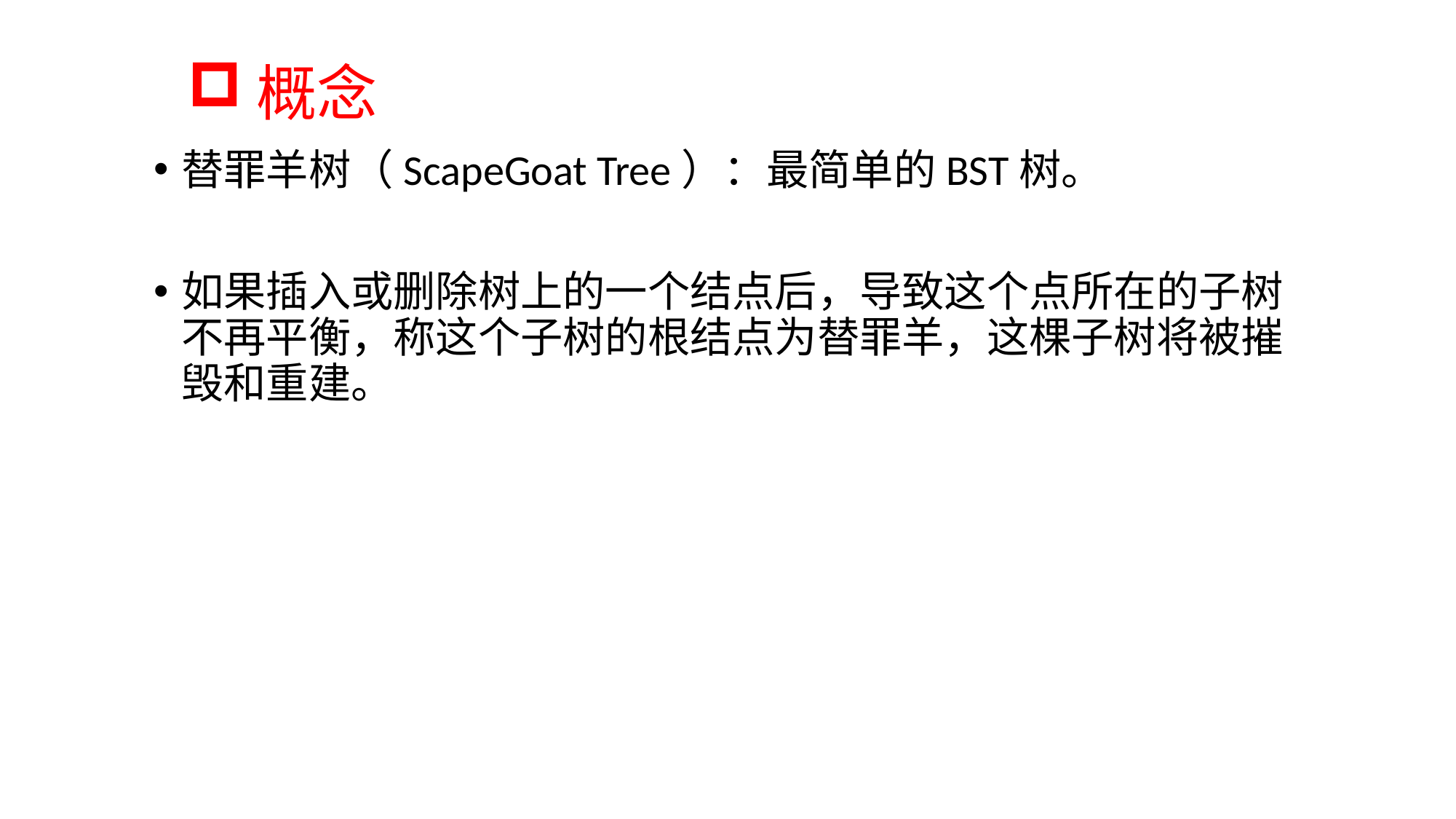

# 概念
替罪羊树（ScapeGoat Tree）：最简单的BST树。

如果插入或删除树上的一个结点后，导致这个点所在的子树不再平衡，称这个子树的根结点为替罪羊，这棵子树将被摧毁和重建。